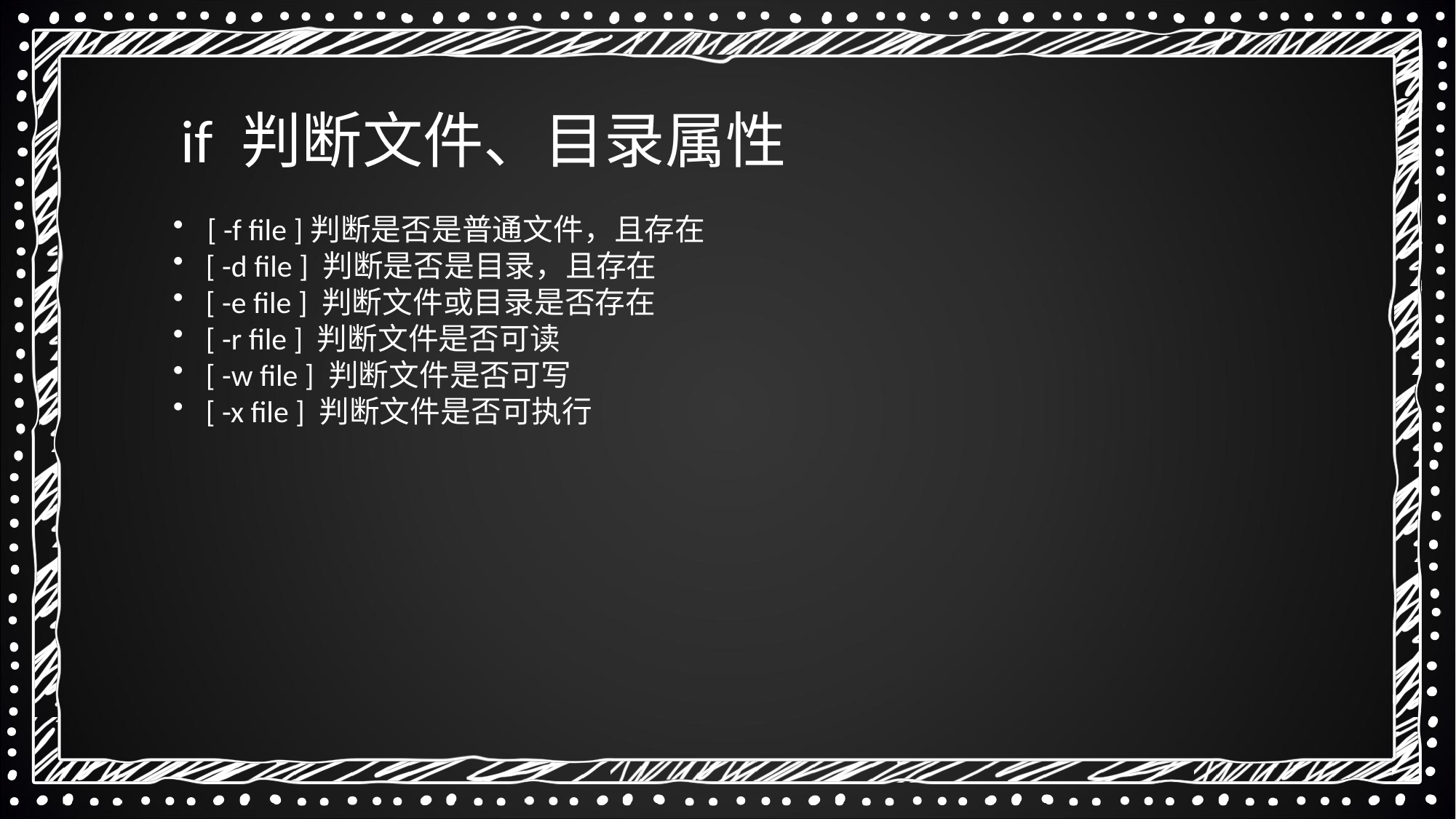

if 判断文件、目录属性
 [ -f file ]判断是否是普通文件，且存在
 [ -d file ] 判断是否是目录，且存在
 [ -e file ] 判断文件或目录是否存在
 [ -r file ] 判断文件是否可读
 [ -w file ] 判断文件是否可写
 [ -x file ] 判断文件是否可执行